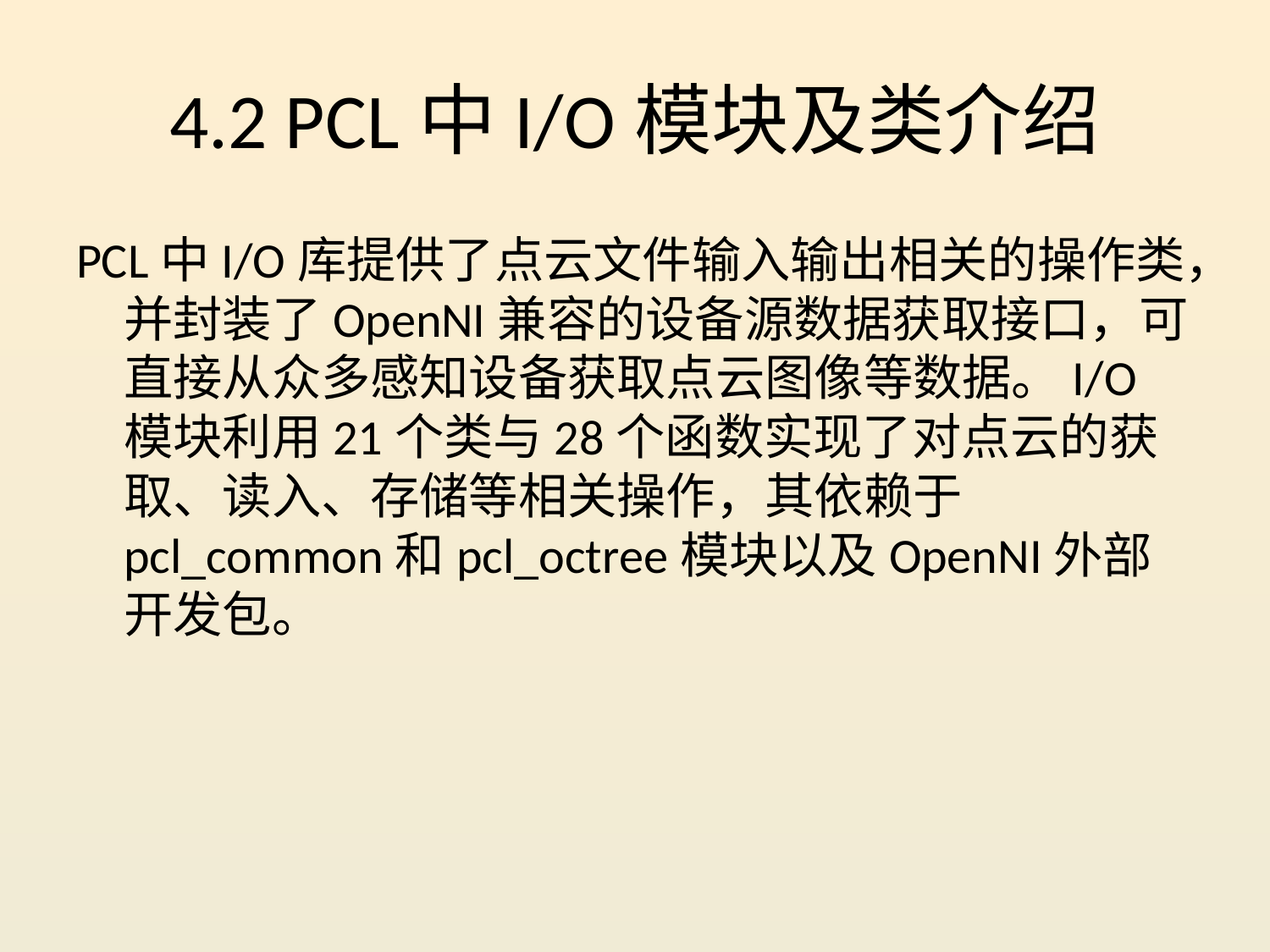

# 4.2 PCL中I/O模块及类介绍
PCL中I/O库提供了点云文件输入输出相关的操作类，并封装了OpenNI兼容的设备源数据获取接口，可直接从众多感知设备获取点云图像等数据。I/O模块利用21个类与28个函数实现了对点云的获取、读入、存储等相关操作，其依赖于pcl_common和pcl_octree模块以及OpenNI外部开发包。